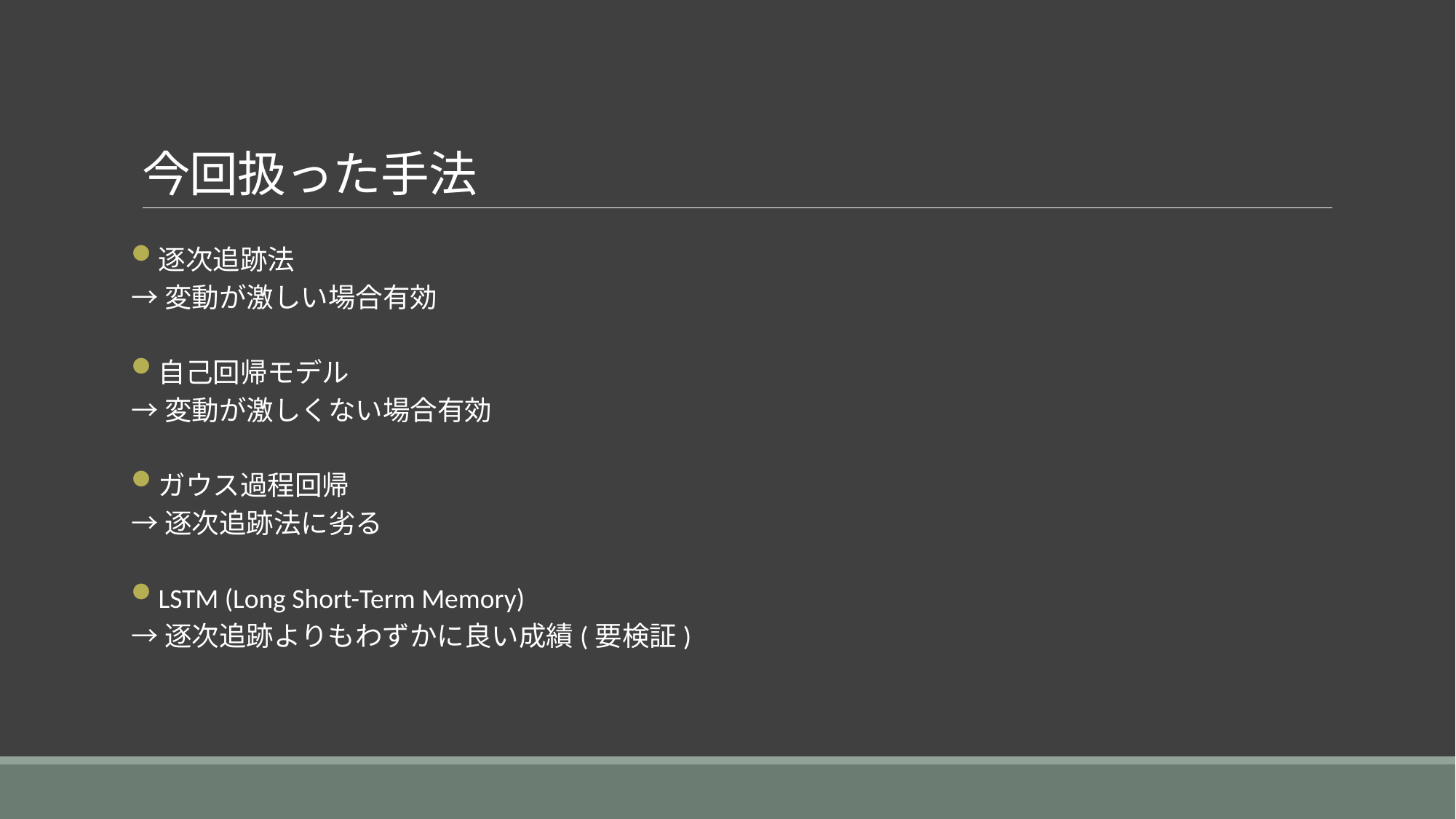

# 今回扱った手法
逐次追跡法
→変動が激しい場合有効

自己回帰モデル
→変動が激しくない場合有効

ガウス過程回帰
→逐次追跡法に劣る

LSTM (Long Short-Term Memory)
→逐次追跡よりもわずかに良い成績(要検証)